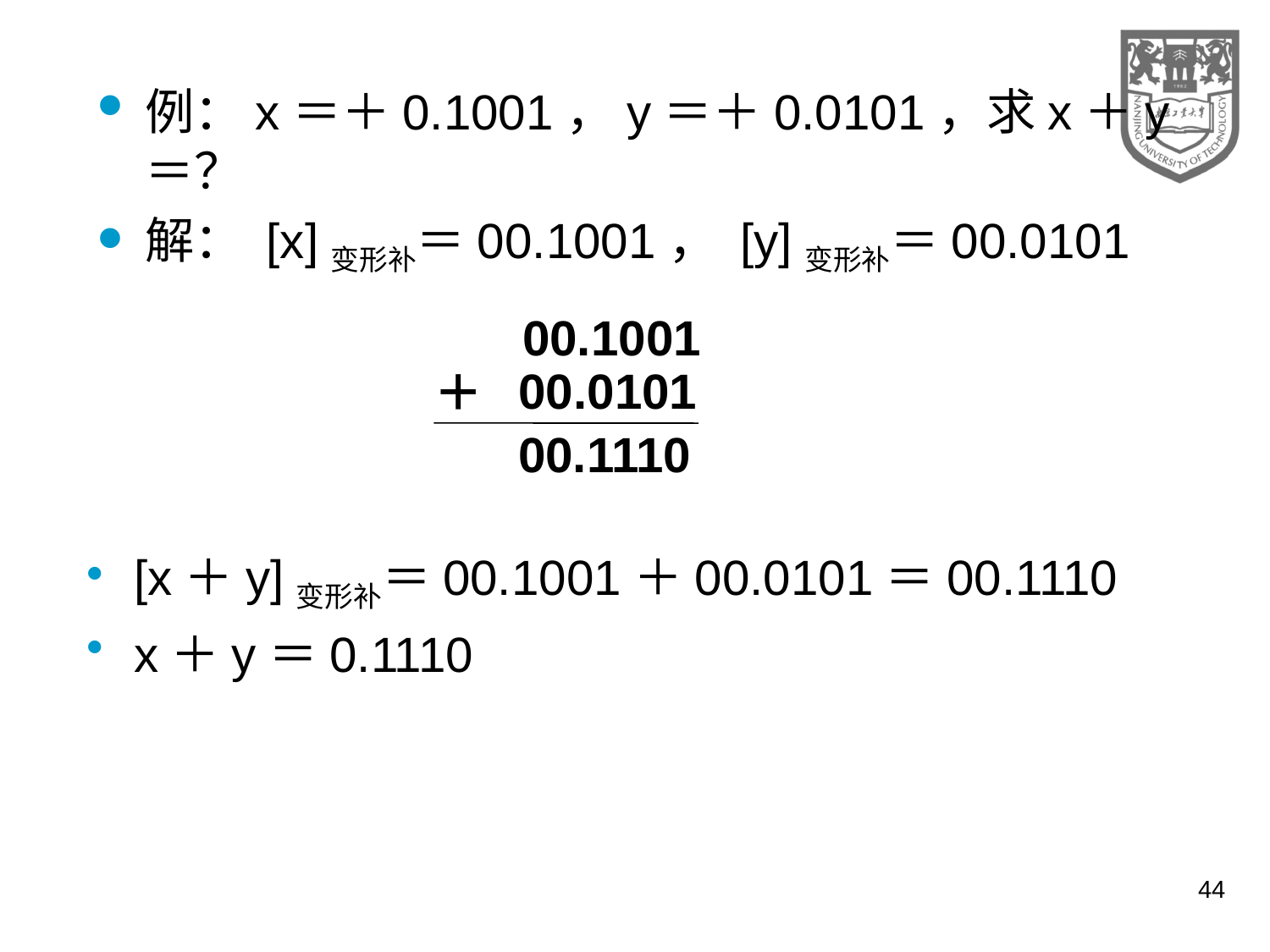

例：x＝＋0.1001，y＝＋0.0101，求x＋y＝？
解： [x]变形补＝00.1001， [y]变形补＝00.0101
00.1001
00.0101
＋

00.1110
[x＋y]变形补＝00.1001＋00.0101＝00.1110
x＋y＝0.1110
44